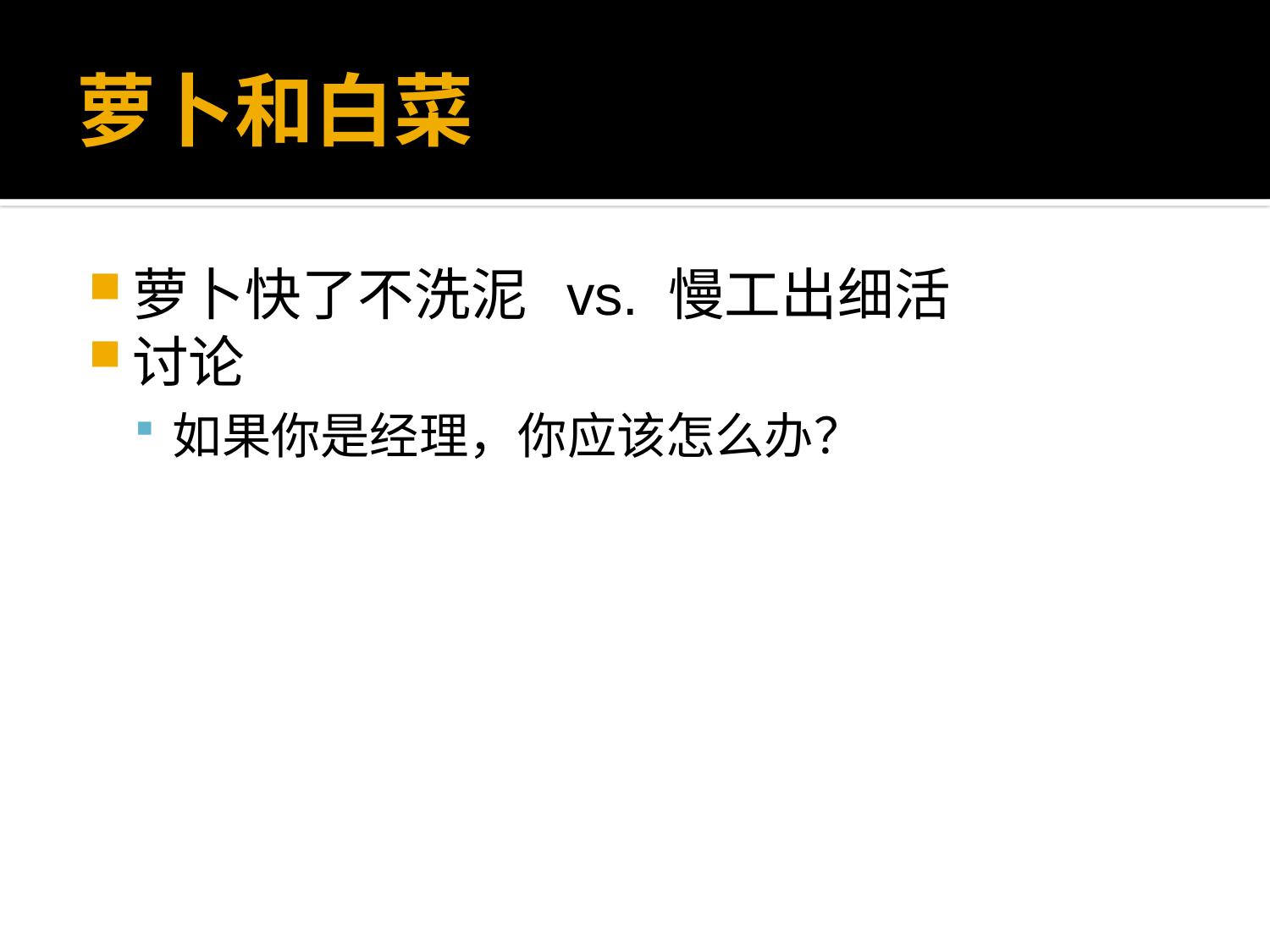

# 萝卜和白菜
萝卜快了不洗泥  vs. 慢工出细活
讨论
如果你是经理，你应该怎么办？